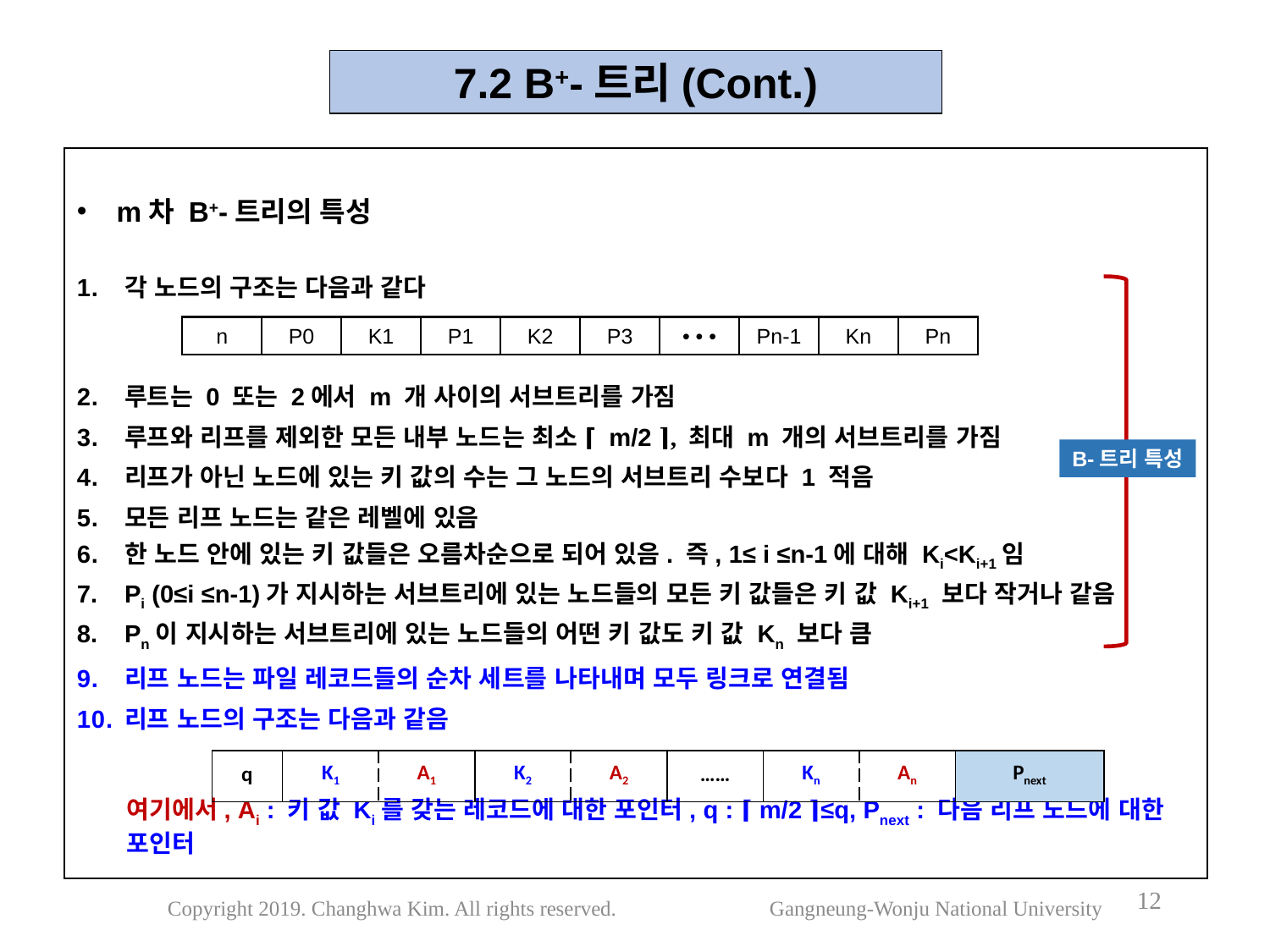

7.2 B+-트리(Cont.)

m차 B+-트리의 특성

각 노드의 구조는 다음과 같다

루트는 0 또는 2에서 m 개 사이의 서브트리를 가짐
루프와 리프를 제외한 모든 내부 노드는 최소 ⌈ m/2 ⌉, 최대 m 개의 서브트리를 가짐
리프가 아닌 노드에 있는 키 값의 수는 그 노드의 서브트리 수보다 1 적음
모든 리프 노드는 같은 레벨에 있음
한 노드 안에 있는 키 값들은 오름차순으로 되어 있음. 즉, 1≤ i ≤n-1에 대해 Ki<Ki+1임
Pi (0≤i ≤n-1)가 지시하는 서브트리에 있는 노드들의 모든 키 값들은 키 값 Ki+1 보다 작거나 같음
Pn이 지시하는 서브트리에 있는 노드들의 어떤 키 값도 키 값 Kn 보다 큼
리프 노드는 파일 레코드들의 순차 세트를 나타내며 모두 링크로 연결됨
리프 노드의 구조는 다음과 같음

여기에서, Ai : 키 값 Ki를 갖는 레코드에 대한 포인터, q : ⌈ m/2 ⌉≤q, Pnext : 다음 리프 노드에 대한 포인터

n

P0

K1

P1

K2

P3

• • •

Pn-1

Kn

Pn
B-트리 특성
| q | K1 | A1 | K2 | A2 | …… | Kn | An | Pnext |
| --- | --- | --- | --- | --- | --- | --- | --- | --- |
12
Copyright 2019. Changhwa Kim. All rights reserved.                             Gangneung-Wonju National University